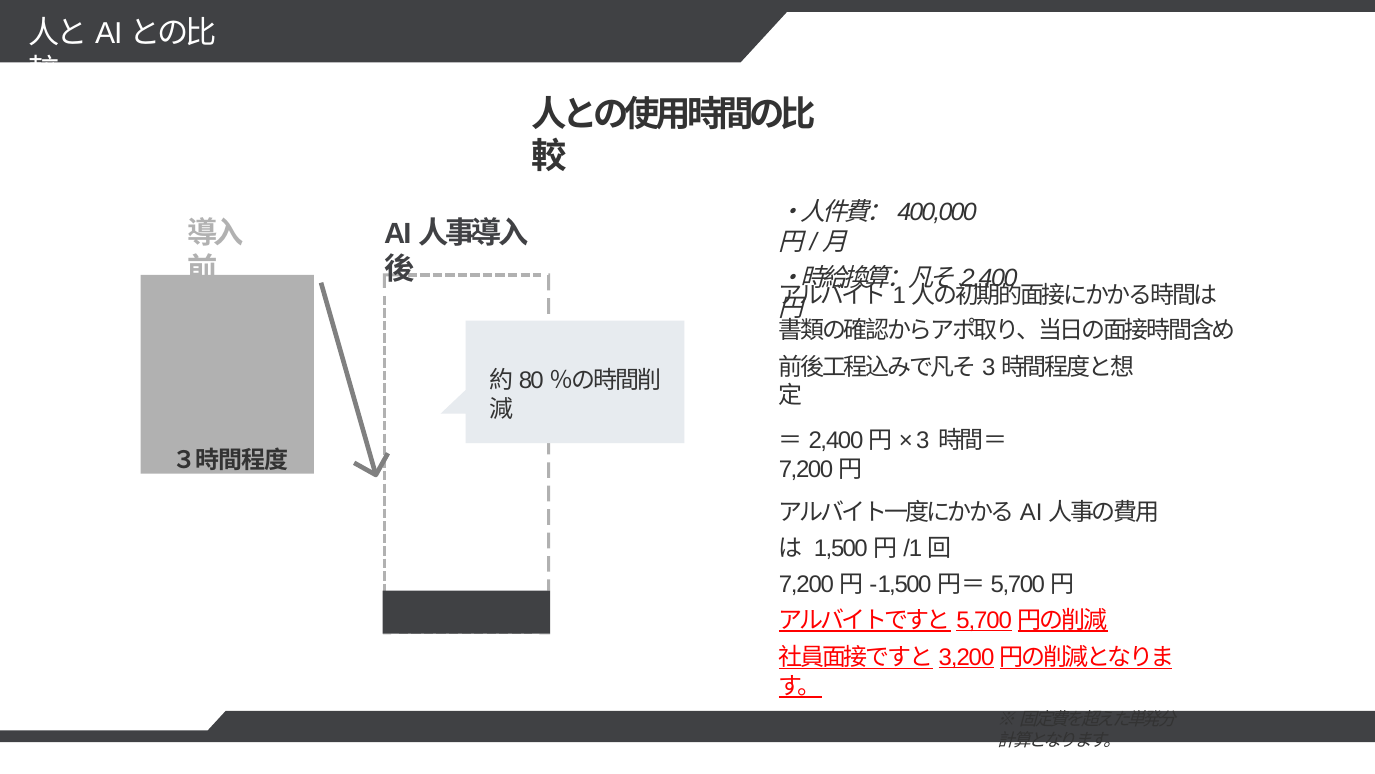

# 人とAIとの比較
人との使用時間の比較
・人件費：400,000円/月
・時給換算：凡そ2,400円
導入前
AI人事導入後
アルバイト1人の初期的面接にかかる時間は
書類の確認からアポ取り、当日の面接時間含め

３時間程度

前後工程込みで凡そ3時間程度と想定
約80％の時間削減
＝2,400円×3時間＝7,200円

アルバイト一度にかかるAI人事の費用は 1,500円/1回
7,200円-1,500円＝5,700円
アルバイトですと5,700円の削減
社員面接ですと3,200円の削減となります。
※固定費を超えた単発分計算となります。